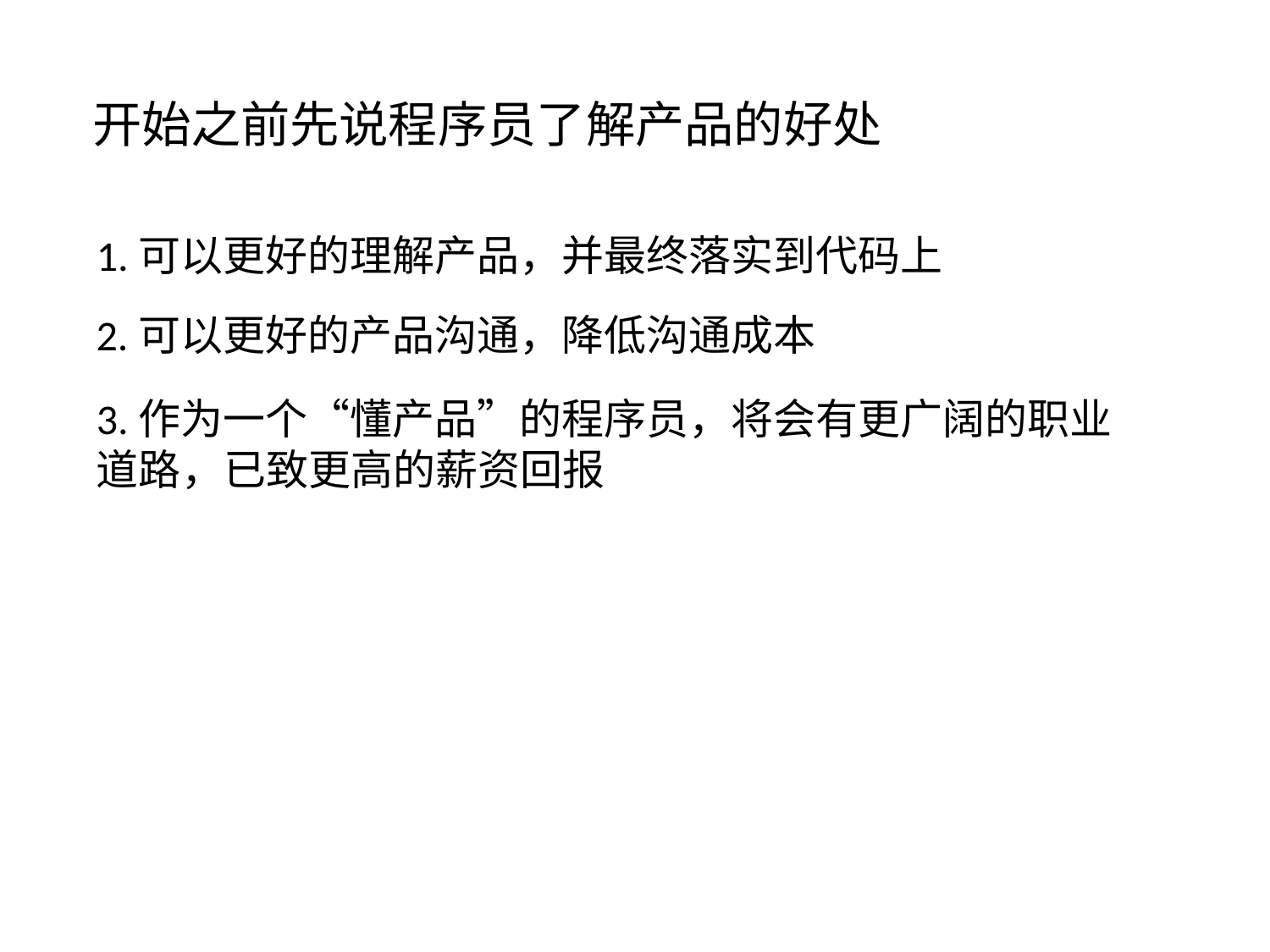

开始之前先说程序员了解产品的好处
1.可以更好的理解产品，并最终落实到代码上
2.可以更好的产品沟通，降低沟通成本
3.作为一个“懂产品”的程序员，将会有更广阔的职业道路，已致更高的薪资回报